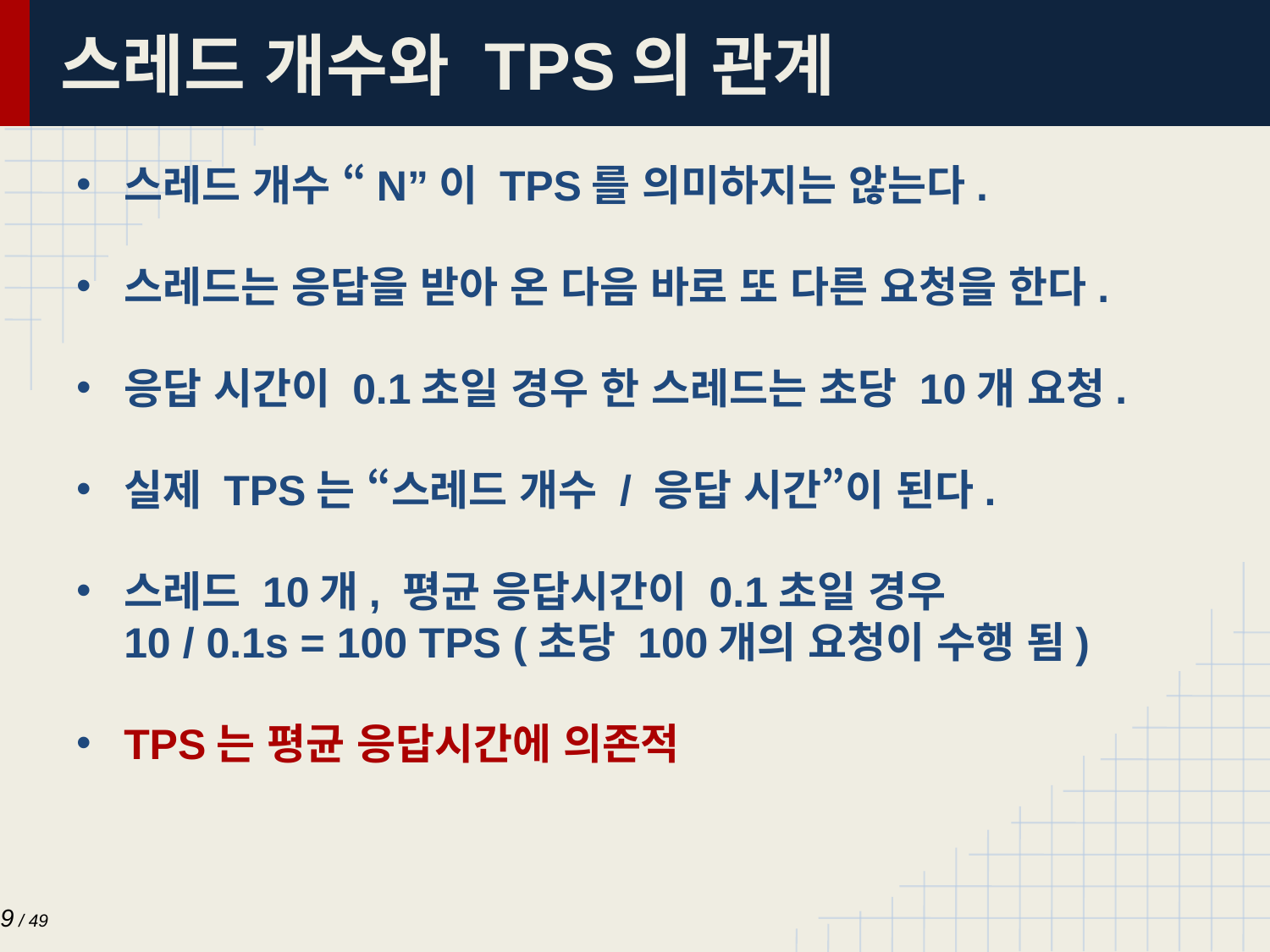

# 스레드 개수와 TPS의 관계
스레드 개수 “N”이 TPS를 의미하지는 않는다.

스레드는 응답을 받아 온 다음 바로 또 다른 요청을 한다.

응답 시간이 0.1초일 경우 한 스레드는 초당 10개 요청.

실제 TPS는 “스레드 개수 / 응답 시간”이 된다.

스레드 10개, 평균 응답시간이 0.1초일 경우
10 / 0.1s = 100 TPS (초당 100개의 요청이 수행 됨)

TPS는 평균 응답시간에 의존적